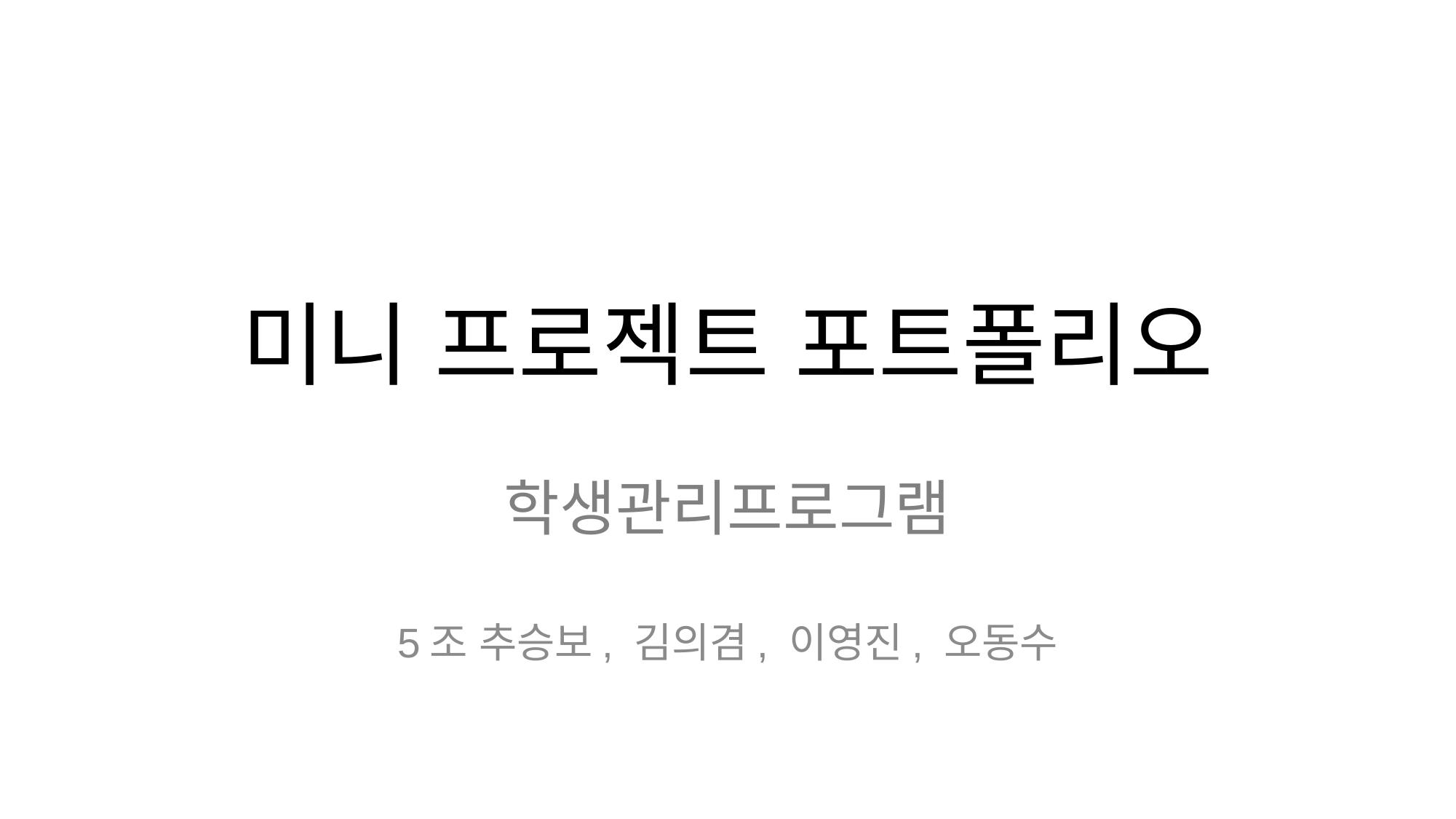

# 미니 프로젝트 포트폴리오
학생관리프로그램

5조 추승보, 김의겸, 이영진, 오동수